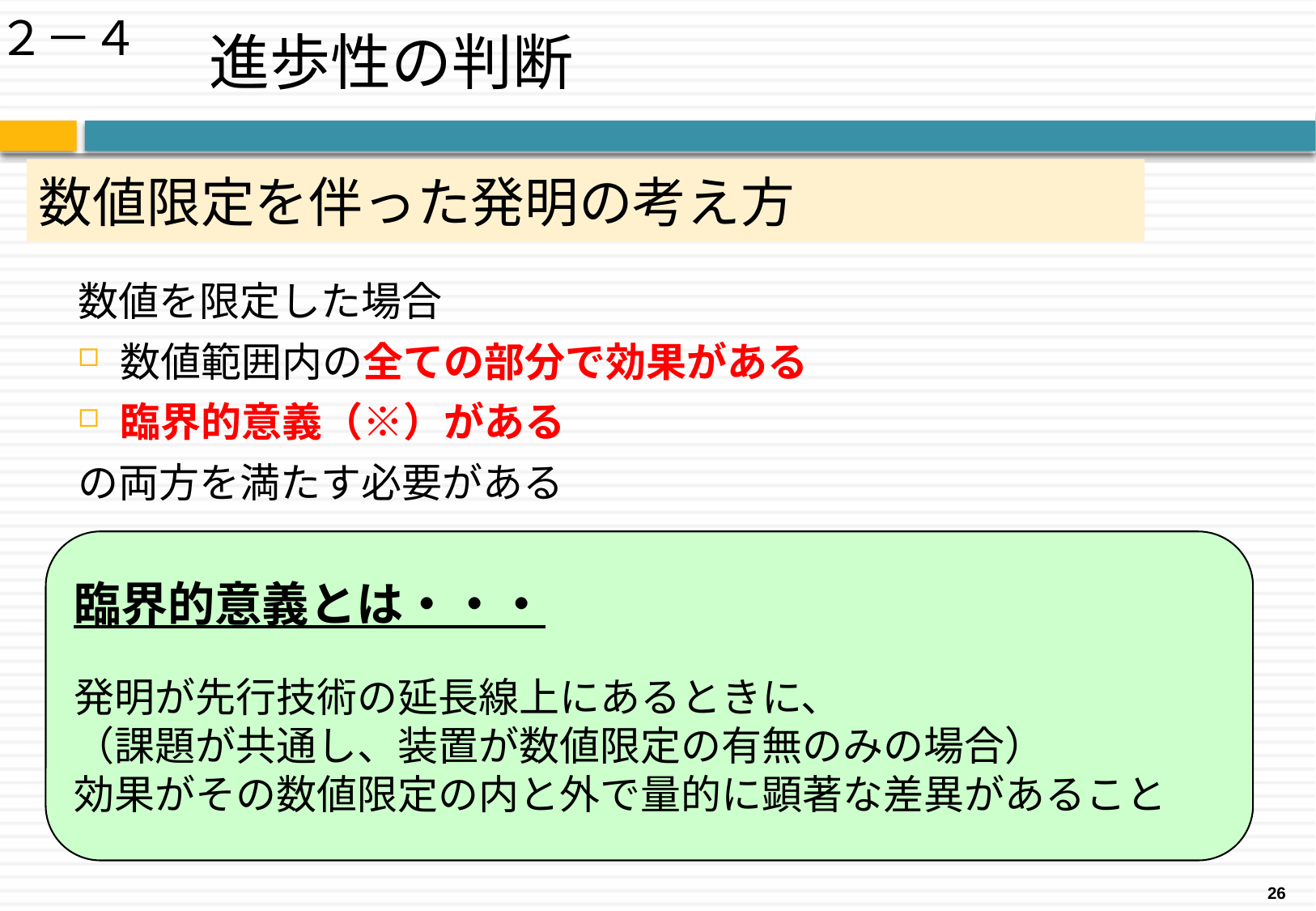

進歩性の判断
２－４
# 数値限定を伴った発明の考え方
数値を限定した場合
数値範囲内の全ての部分で効果がある
臨界的意義（※）がある
の両方を満たす必要がある

臨界的意義とは・・・

発明が先行技術の延長線上にあるときに、
（課題が共通し、装置が数値限定の有無のみの場合）
効果がその数値限定の内と外で量的に顕著な差異があること
26